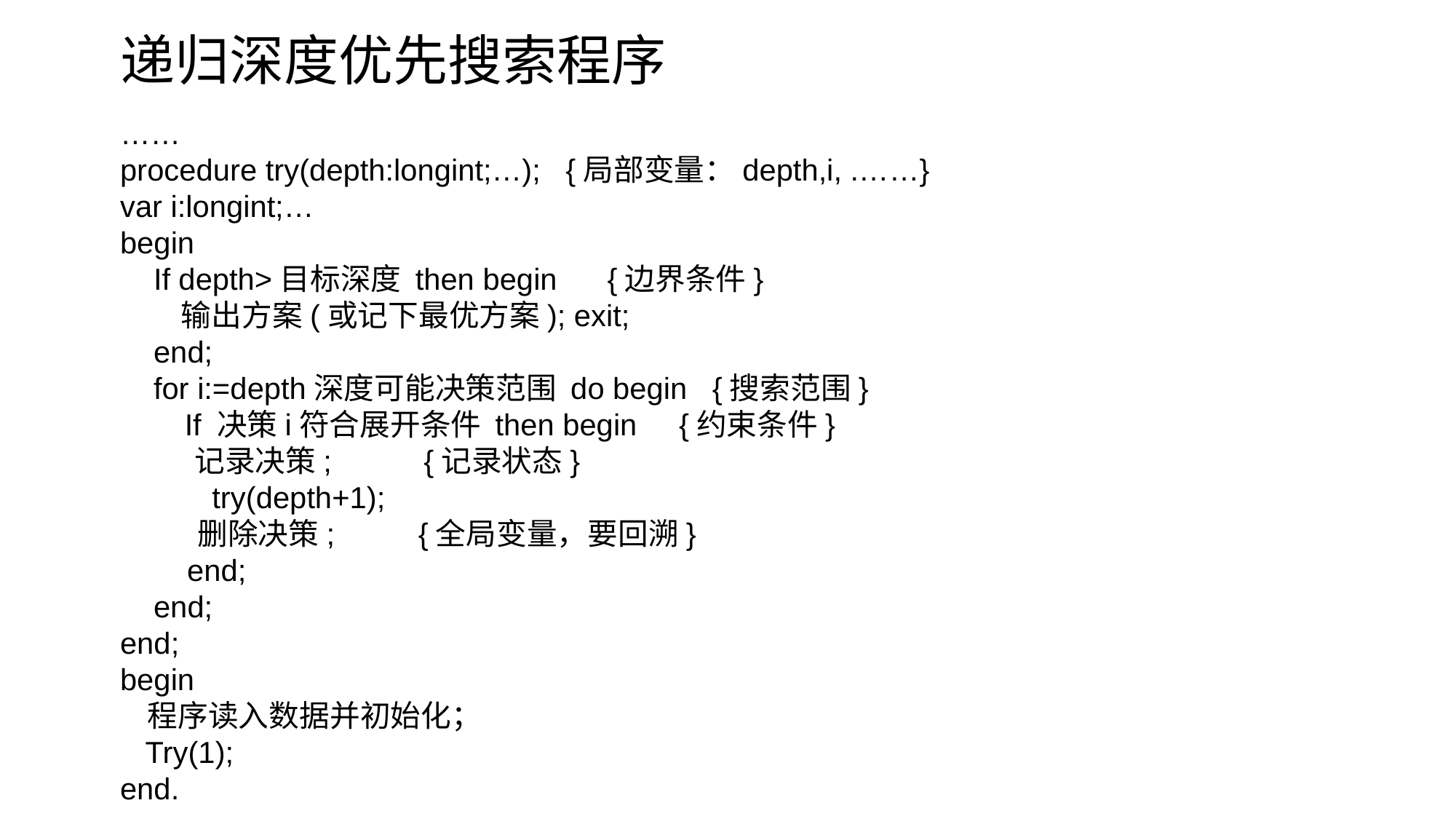

# 递归深度优先搜索程序
……
procedure try(depth:longint;…);   {局部变量：depth,i, .……}
var i:longint;…
begin
    If depth>目标深度 then begin      {边界条件}
        输出方案(或记下最优方案); exit;
    end;
    for i:=depth深度可能决策范围 do begin   {搜索范围}
　    If 决策i符合展开条件 then begin     {约束条件}
          记录决策;           {记录状态}
     　  try(depth+1);
　       删除决策;          {全局变量，要回溯}
        end;
    end;
end;
begin
   程序读入数据并初始化；
   Try(1);
end.